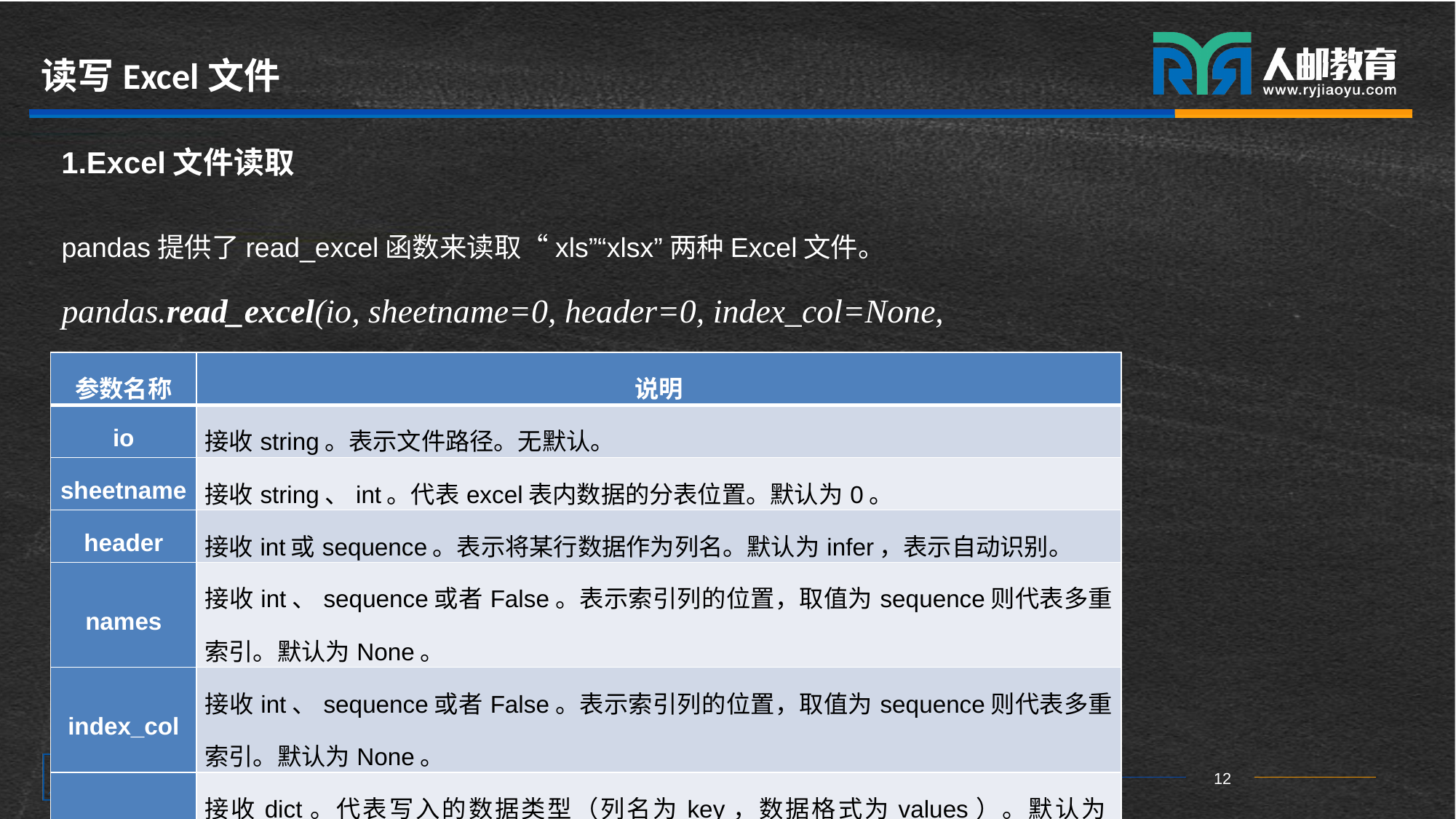

# 读写Excel文件
1.Excel文件读取
pandas提供了read_excel函数来读取“xls”“xlsx”两种Excel文件。
pandas.read_excel(io, sheetname=0, header=0, index_col=None, names=None, dtype=None)
| 参数名称 | 说明 |
| --- | --- |
| io | 接收string。表示文件路径。无默认。 |
| sheetname | 接收string、int。代表excel表内数据的分表位置。默认为0。 |
| header | 接收int或sequence。表示将某行数据作为列名。默认为infer，表示自动识别。 |
| names | 接收int、sequence或者False。表示索引列的位置，取值为sequence则代表多重索引。默认为None。 |
| index\_col | 接收int、sequence或者False。表示索引列的位置，取值为sequence则代表多重索引。默认为None。 |
| dtype | 接收dict。代表写入的数据类型（列名为key，数据格式为values）。默认为None。 |